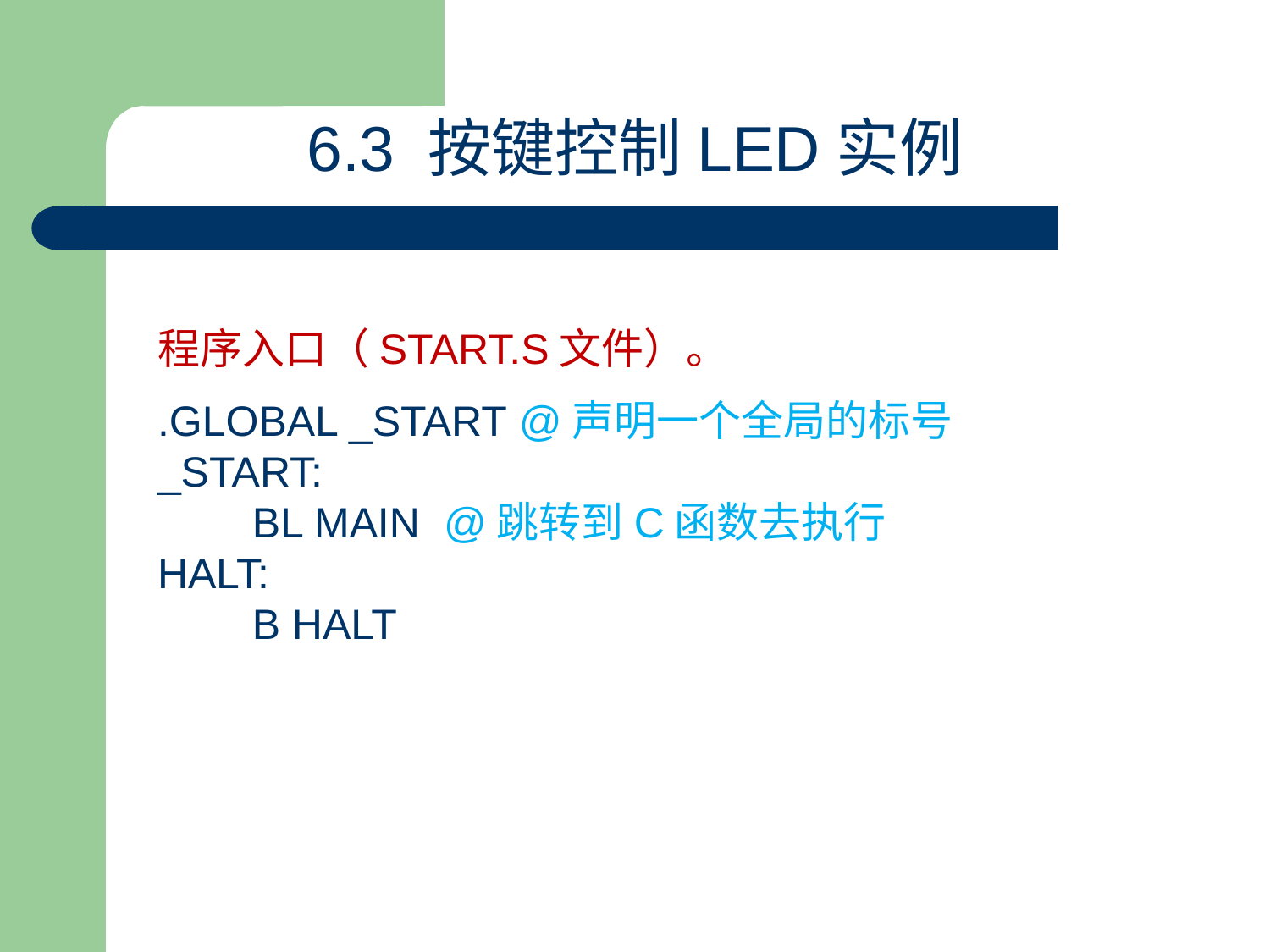

6.3 按键控制LED实例
程序入口（start.S文件）。
.global _start @声明一个全局的标号
_start:
        bl main  @跳转到C函数去执行
halt:
        b halt